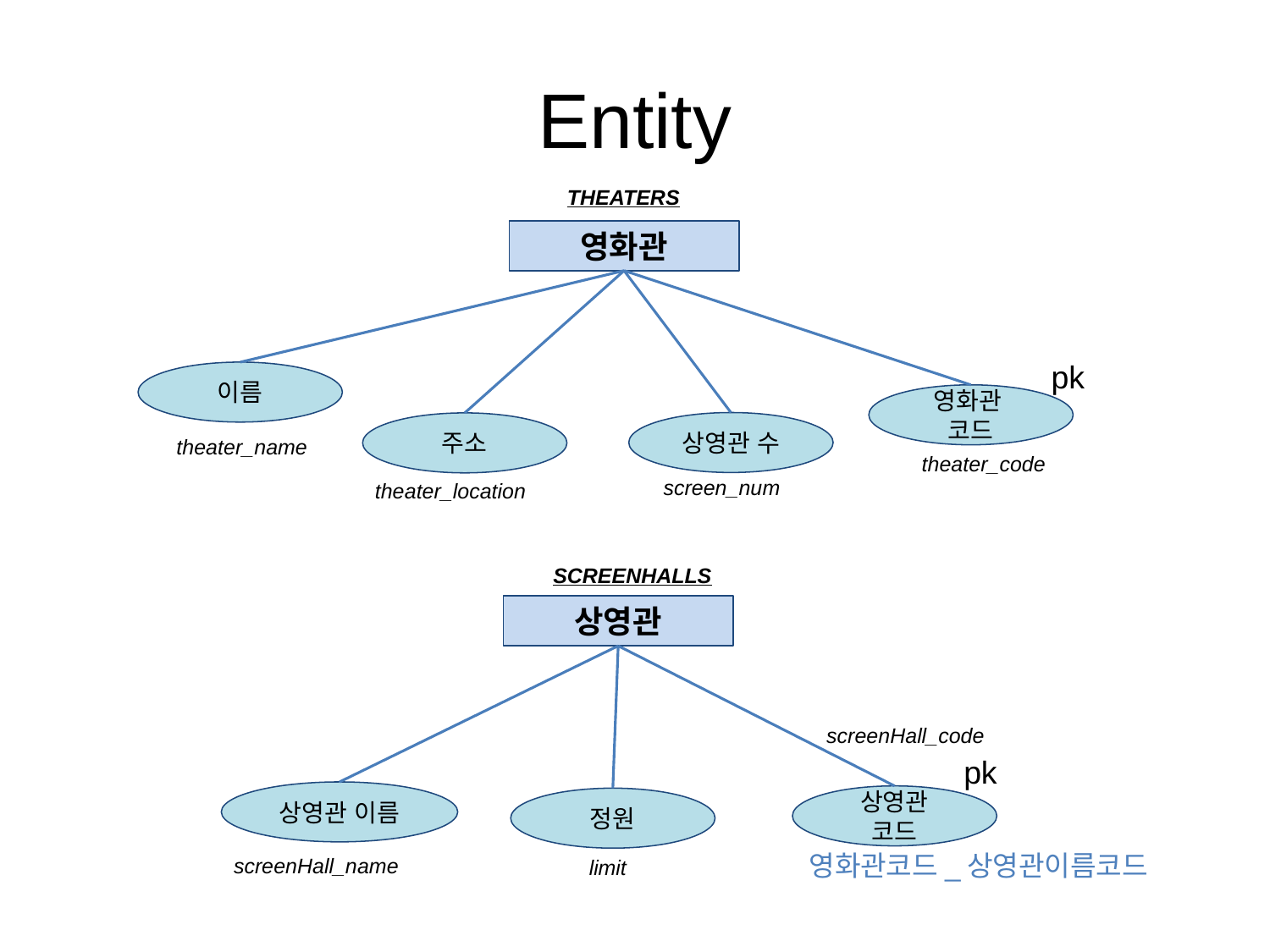

Entity
THEATERS
영화관
pk
이름
영화관
코드
상영관 수
주소
theater_name
theater_code
screen_num
theater_location
SCREENHALLS
상영관
screenHall_code
pk
상영관 이름
상영관
코드
정원
영화관코드_상영관이름코드
screenHall_name
limit